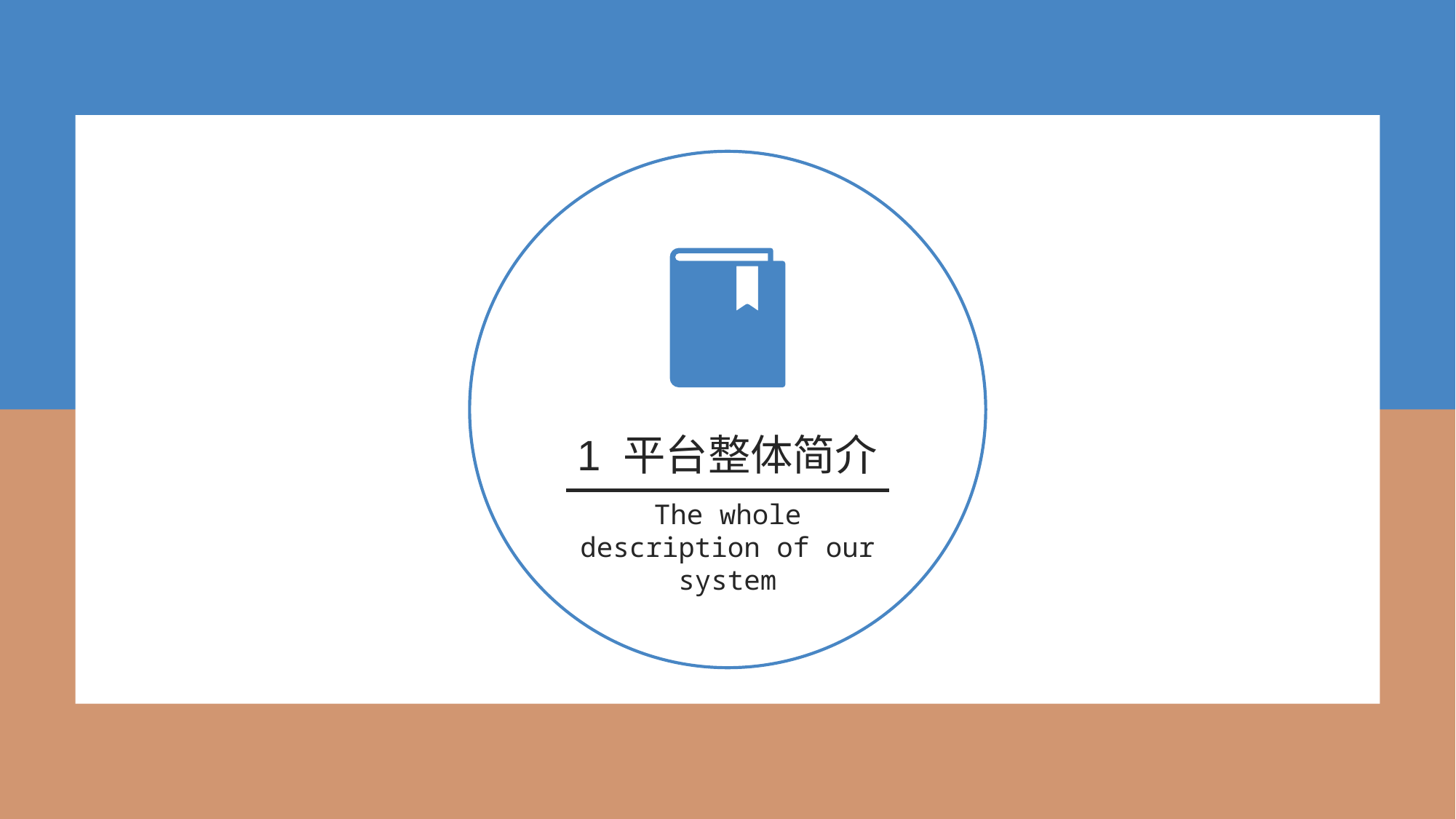

1 平台整体简介
The whole description of our system